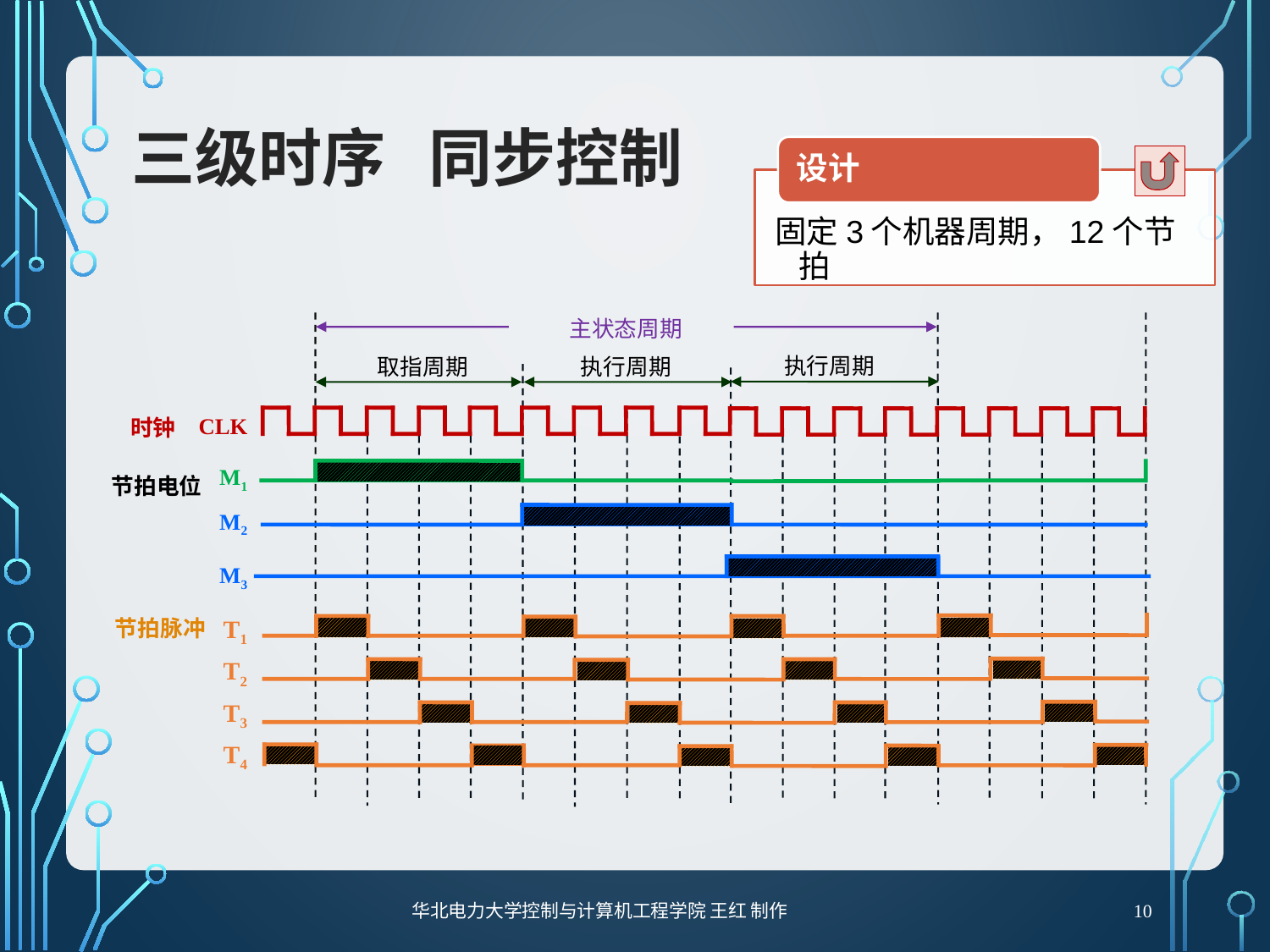

# 三级时序   同步控制
固定3个机器周期，12个节拍
设计

主状态周期

执行周期
执行周期
取指周期

CLK
时钟

M1

节拍电位
M2

M3

T1
节拍脉冲

T2

T3

T4

10
华北电力大学控制与计算机工程学院 王红 制作